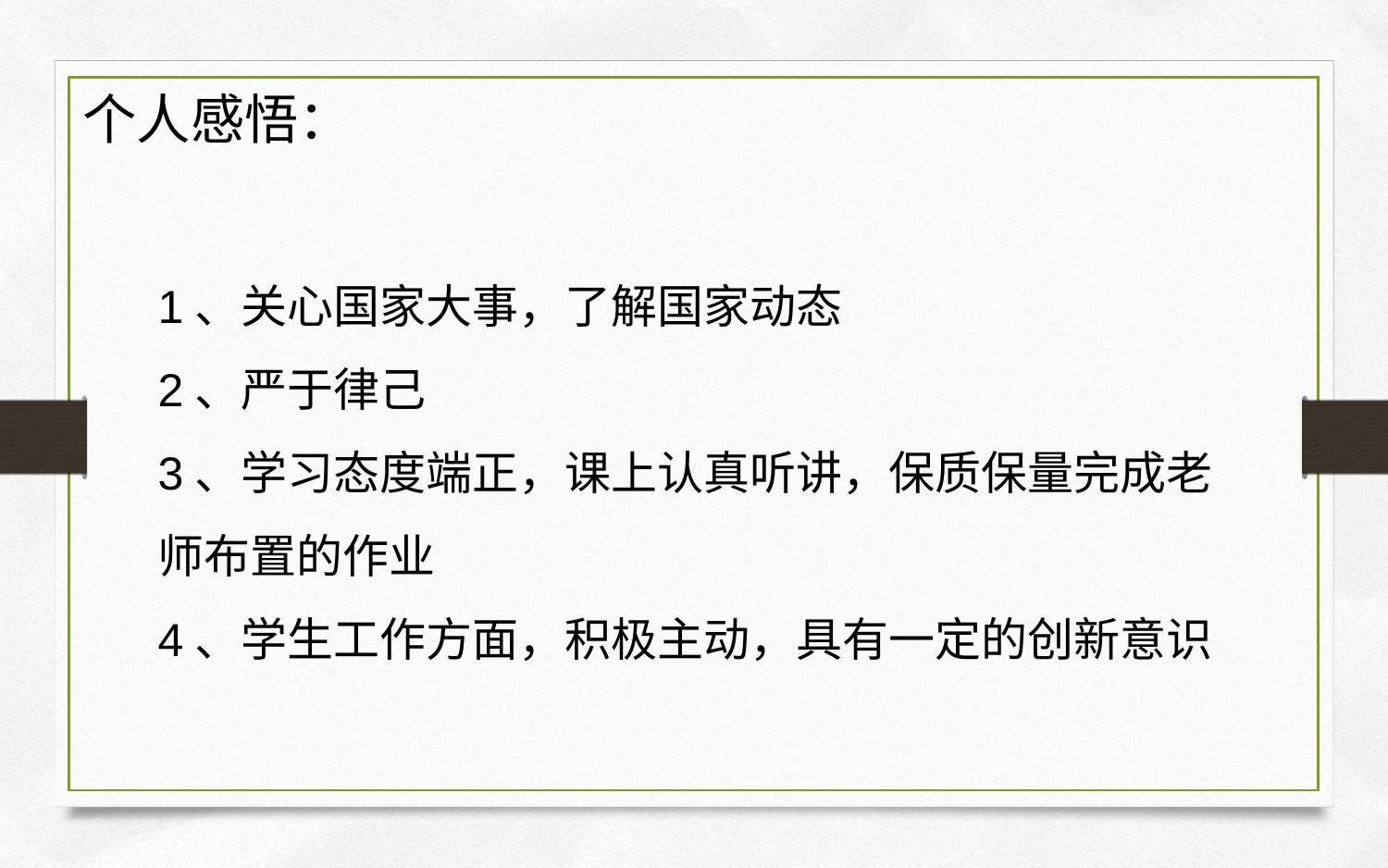

个人感悟：
1、关心国家大事，了解国家动态
2、严于律己
3、学习态度端正，课上认真听讲，保质保量完成老师布置的作业
4、学生工作方面，积极主动，具有一定的创新意识
关心时政，时刻了解国家、国际新闻
刻苦勤奋，确保上课出勤，高效听课
严于律己，遵守生活区、教学区的各项基本要求
严谨负责，做好每一项分团委工作、学生会事宜